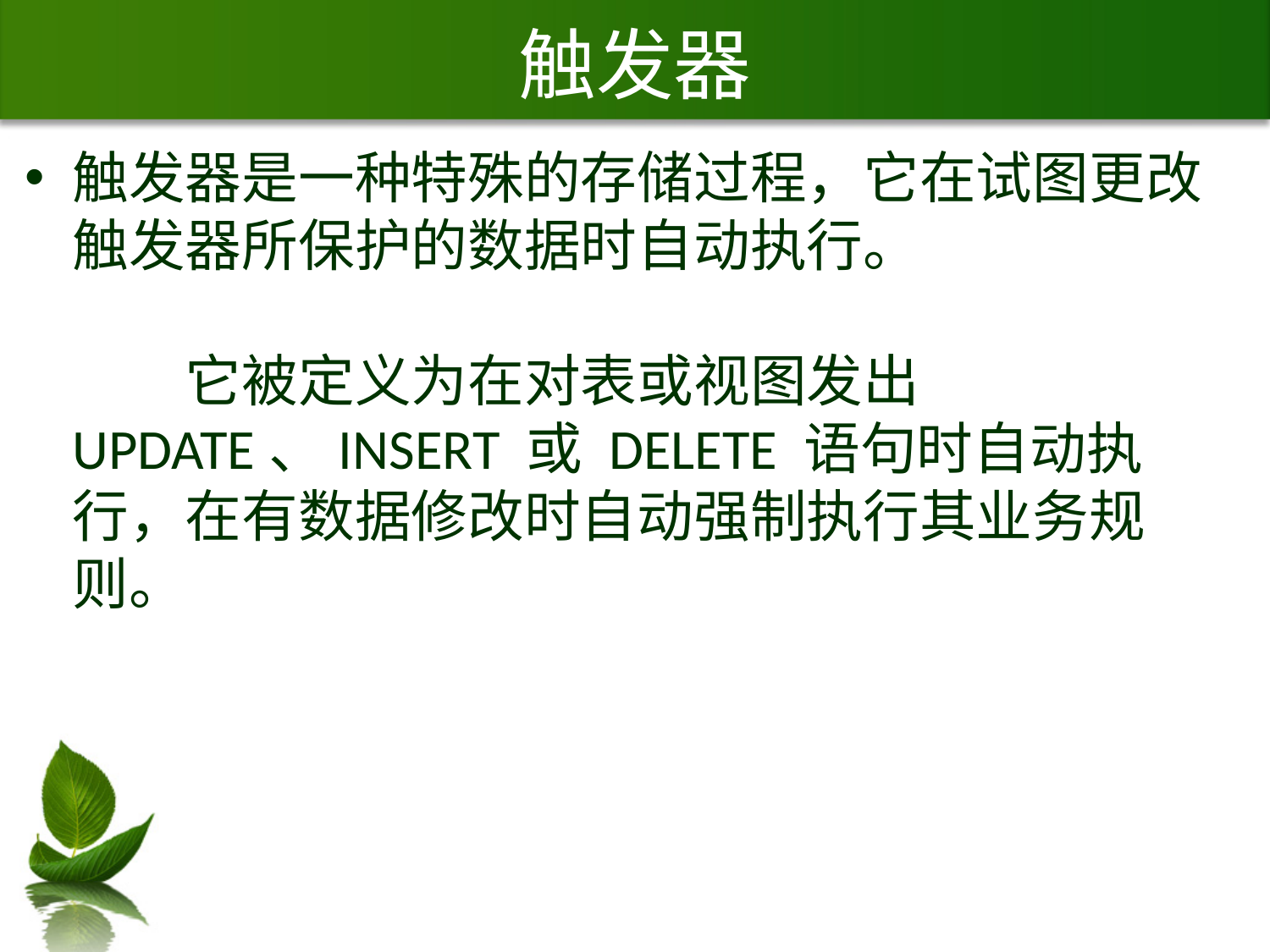

# 触发器
触发器是一种特殊的存储过程，它在试图更改触发器所保护的数据时自动执行。
　　它被定义为在对表或视图发出 UPDATE、INSERT 或 DELETE 语句时自动执行，在有数据修改时自动强制执行其业务规则。